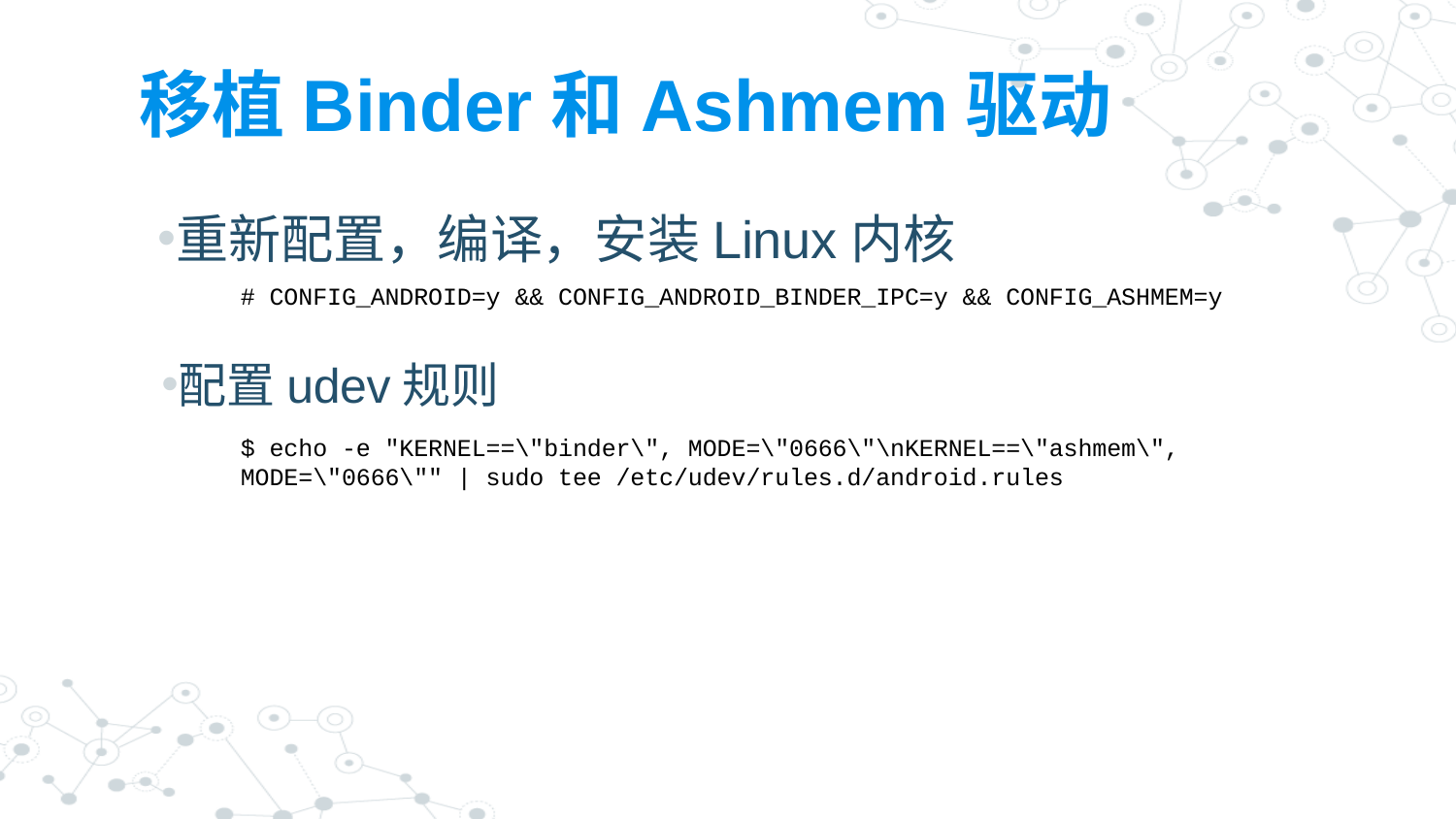

# 移植Binder和Ashmem驱动
重新配置，编译，安装Linux内核
# CONFIG_ANDROID=y && CONFIG_ANDROID_BINDER_IPC=y && CONFIG_ASHMEM=y
配置udev规则
$ echo -e "KERNEL==\"binder\", MODE=\"0666\"\nKERNEL==\"ashmem\", MODE=\"0666\"" | sudo tee /etc/udev/rules.d/android.rules